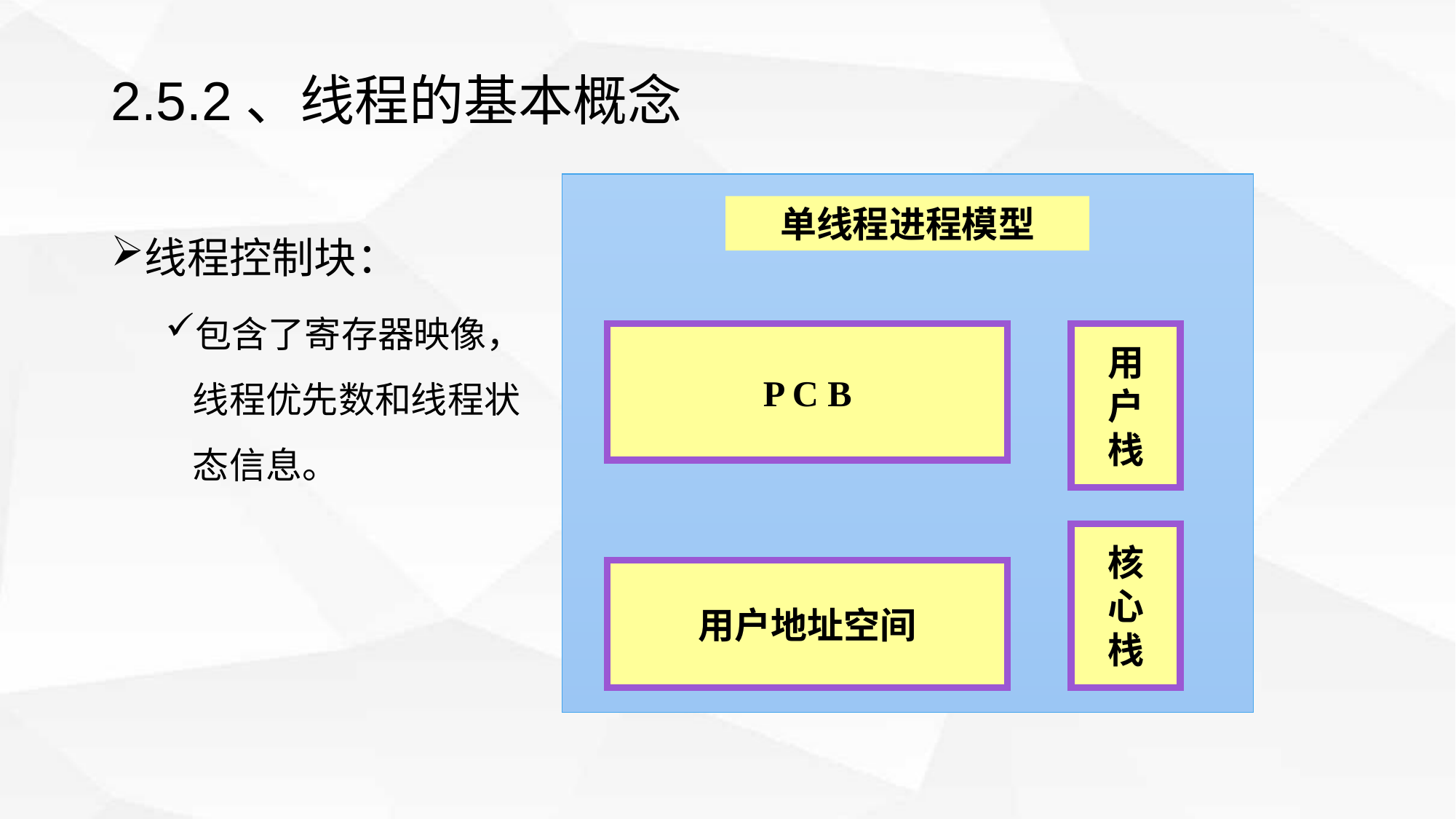

# 2.5.2、线程的基本概念

单线程进程模型
线程控制块：
包含了寄存器映像，线程优先数和线程状态信息。

P C B
用
户
栈
核
心
栈
用户地址空间